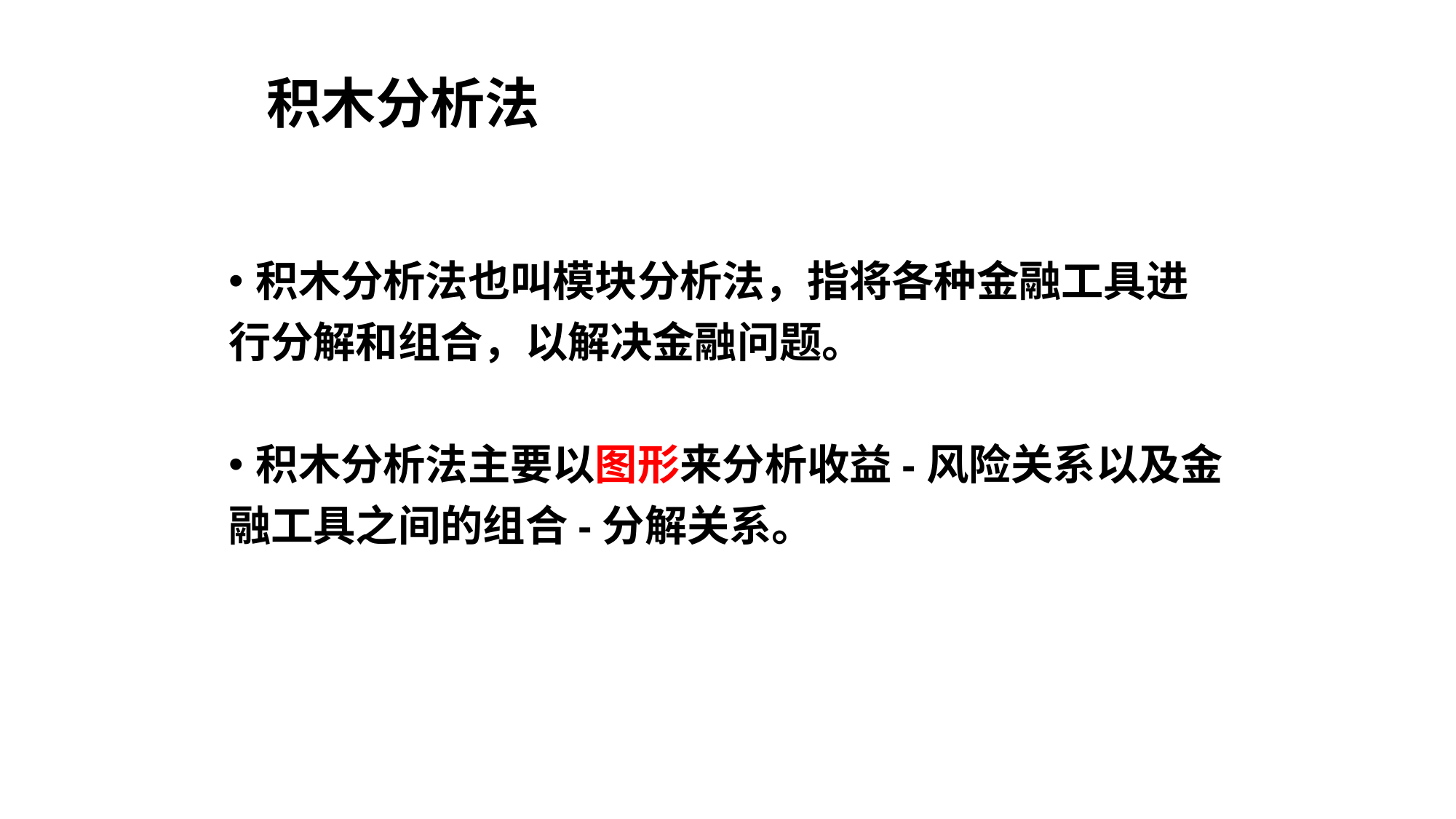

# 积木分析法
积木分析法也叫模块分析法，指将各种金融工具进
行分解和组合，以解决金融问题。

积木分析法主要以图形来分析收益-风险关系以及金
融工具之间的组合-分解关系。